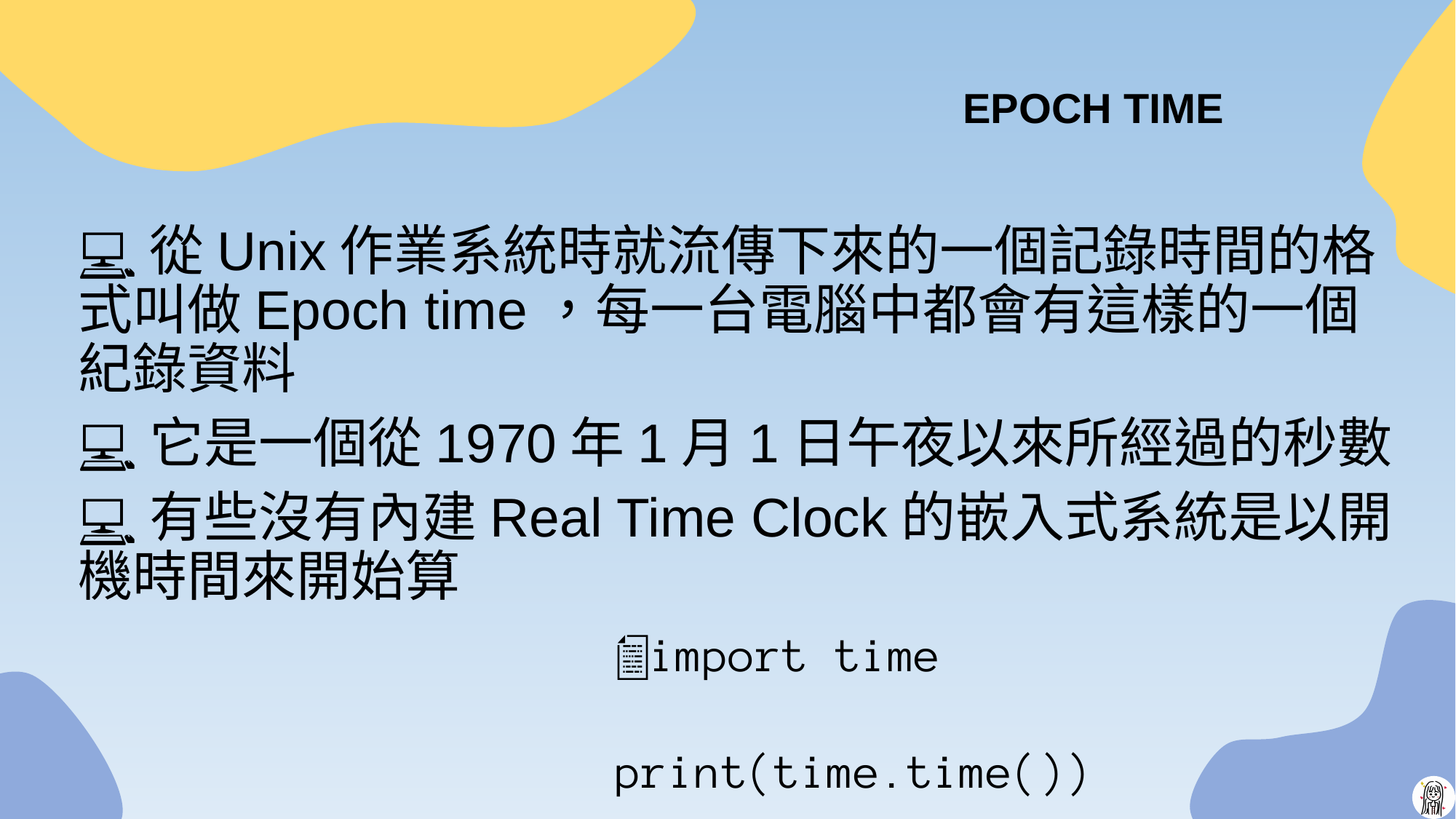

# EPOCH TIME
💻從Unix作業系統時就流傳下來的一個記錄時間的格式叫做Epoch time，每一台電腦中都會有這樣的一個紀錄資料
💻它是一個從1970年1月1日午夜以來所經過的秒數
💻有些沒有內建Real Time Clock的嵌入式系統是以開機時間來開始算
📄import time
  print(time.time())
22